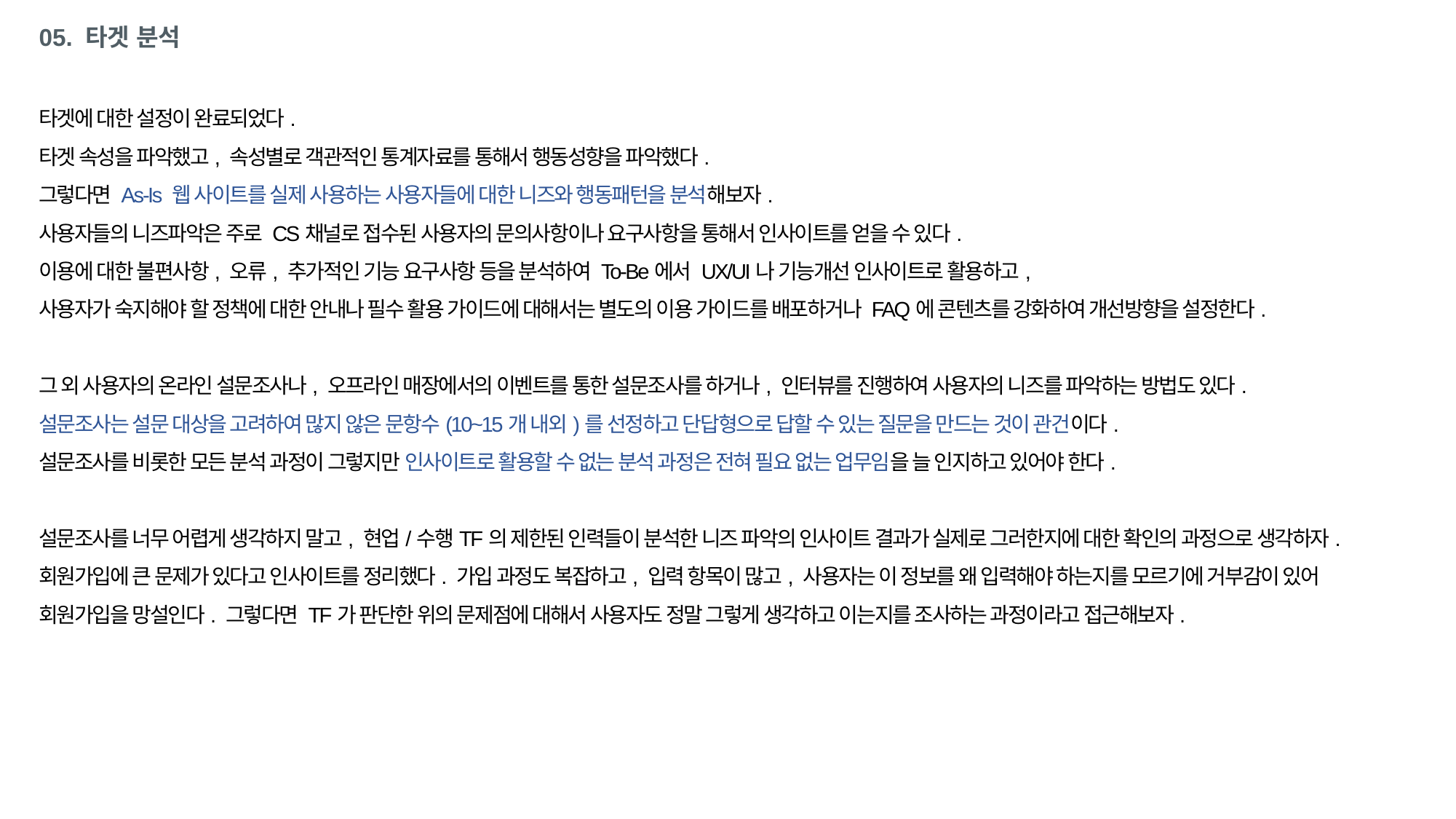

# 05. 타겟 분석
타겟에 대한 설정이 완료되었다.
타겟 속성을 파악했고, 속성별로 객관적인 통계자료를 통해서 행동성향을 파악했다.
그렇다면 As-Is 웹 사이트를 실제 사용하는 사용자들에 대한 니즈와 행동패턴을 분석해보자.
사용자들의 니즈파악은 주로 CS채널로 접수된 사용자의 문의사항이나 요구사항을 통해서 인사이트를 얻을 수 있다.
이용에 대한 불편사항, 오류, 추가적인 기능 요구사항 등을 분석하여 To-Be에서 UX/UI나 기능개선 인사이트로 활용하고,
사용자가 숙지해야 할 정책에 대한 안내나 필수 활용 가이드에 대해서는 별도의 이용 가이드를 배포하거나 FAQ에 콘텐츠를 강화하여 개선방향을 설정한다.

그 외 사용자의 온라인 설문조사나, 오프라인 매장에서의 이벤트를 통한 설문조사를 하거나, 인터뷰를 진행하여 사용자의 니즈를 파악하는 방법도 있다.
설문조사는 설문 대상을 고려하여 많지 않은 문항수(10~15개 내외)를 선정하고 단답형으로 답할 수 있는 질문을 만드는 것이 관건이다.
설문조사를 비롯한 모든 분석 과정이 그렇지만 인사이트로 활용할 수 없는 분석 과정은 전혀 필요 없는 업무임을 늘 인지하고 있어야 한다.

설문조사를 너무 어렵게 생각하지 말고, 현업/수행TF의 제한된 인력들이 분석한 니즈 파악의 인사이트 결과가 실제로 그러한지에 대한 확인의 과정으로 생각하자. 회원가입에 큰 문제가 있다고 인사이트를 정리했다. 가입 과정도 복잡하고, 입력 항목이 많고, 사용자는 이 정보를 왜 입력해야 하는지를 모르기에 거부감이 있어 회원가입을 망설인다. 그렇다면 TF가 판단한 위의 문제점에 대해서 사용자도 정말 그렇게 생각하고 이는지를 조사하는 과정이라고 접근해보자.